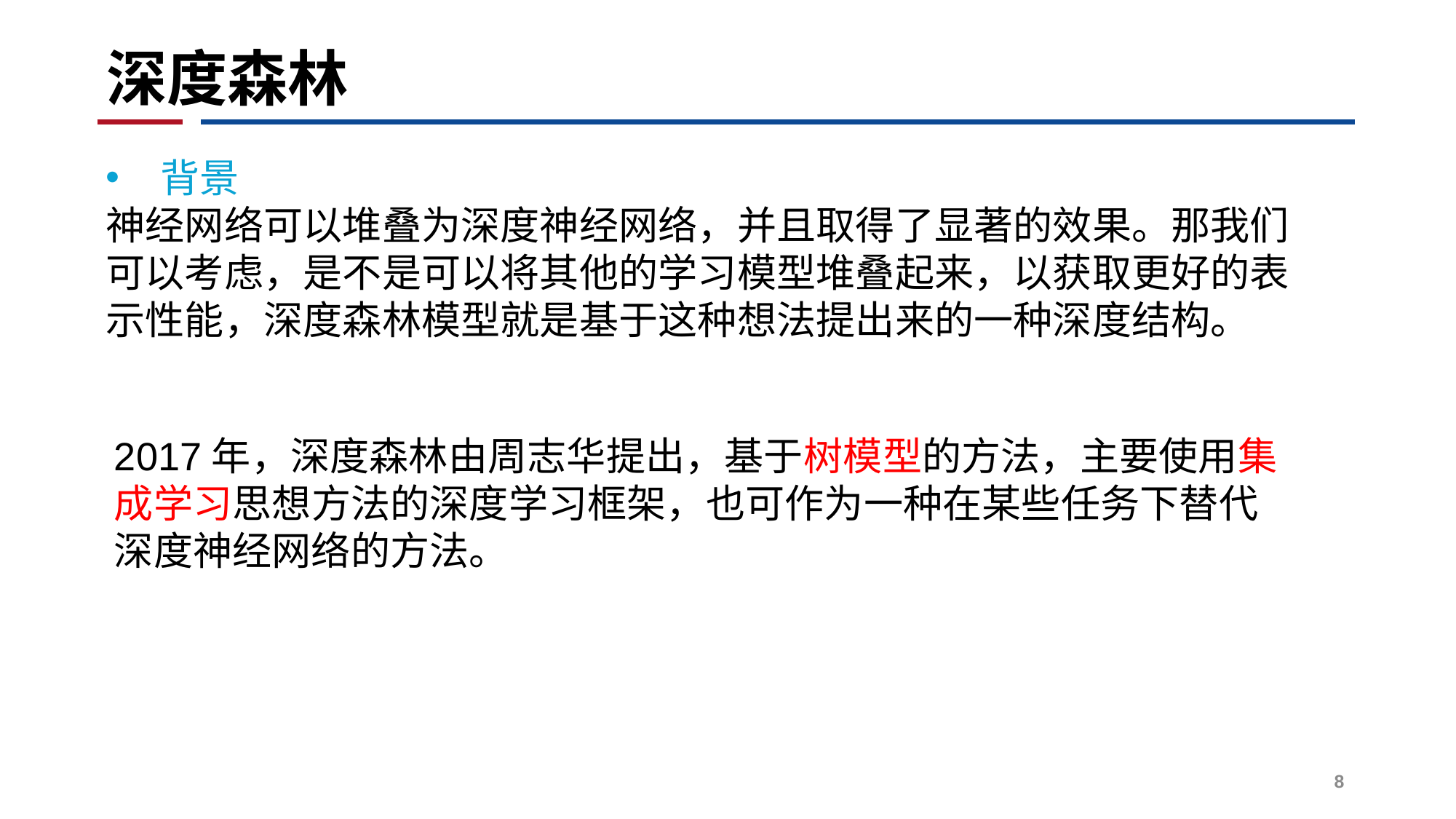

# 深度森林
背景
神经网络可以堆叠为深度神经网络，并且取得了显著的效果。那我们可以考虑，是不是可以将其他的学习模型堆叠起来，以获取更好的表示性能，深度森林模型就是基于这种想法提出来的一种深度结构。
2017年，深度森林由周志华提出，基于树模型的方法，主要使用集成学习思想方法的深度学习框架，也可作为一种在某些任务下替代深度神经网络的方法。
8